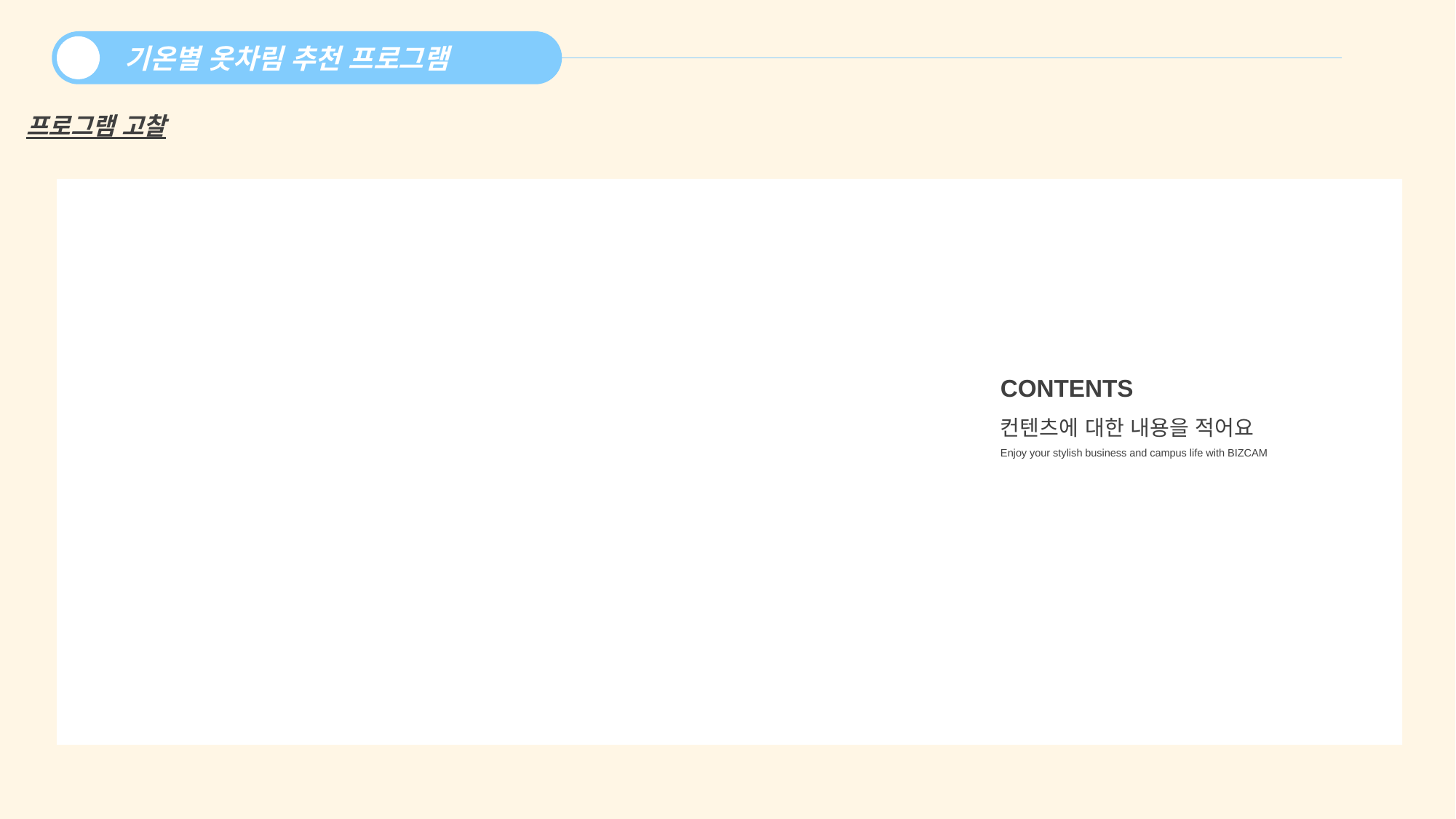

기온별 옷차림 추천 프로그램

프로그램 고찰

### Chart

| Category |
|---|
CONTENTS
컨텐츠에 대한 내용을 적어요
Enjoy your stylish business and campus life with BIZCAM